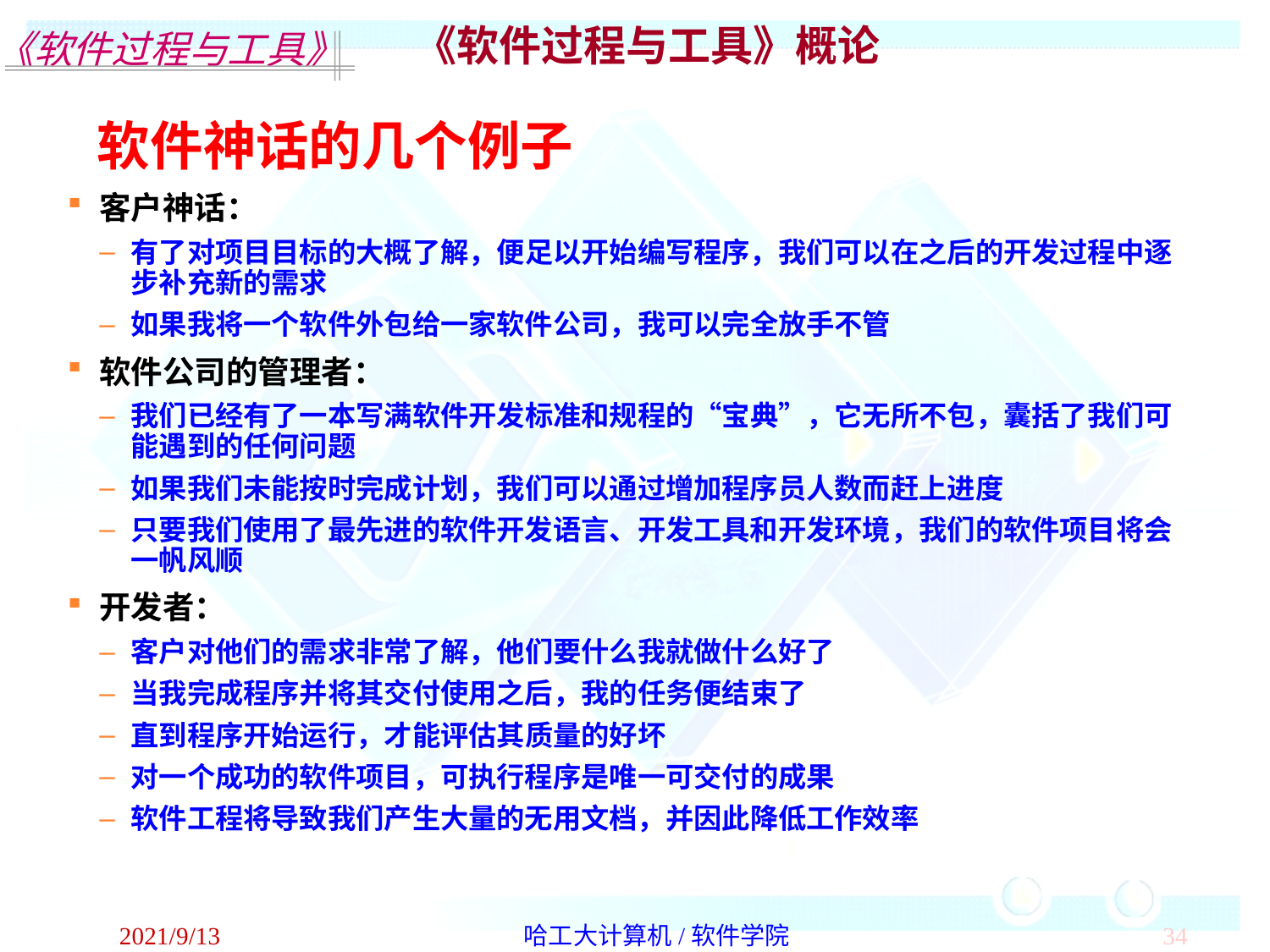

《软件过程与工具》概论
软件神话的几个例子
客户神话：
有了对项目目标的大概了解，便足以开始编写程序，我们可以在之后的开发过程中逐步补充新的需求
如果我将一个软件外包给一家软件公司，我可以完全放手不管
软件公司的管理者：
我们已经有了一本写满软件开发标准和规程的“宝典”，它无所不包，囊括了我们可能遇到的任何问题
如果我们未能按时完成计划，我们可以通过增加程序员人数而赶上进度
只要我们使用了最先进的软件开发语言、开发工具和开发环境，我们的软件项目将会一帆风顺
开发者：
客户对他们的需求非常了解，他们要什么我就做什么好了
当我完成程序并将其交付使用之后，我的任务便结束了
直到程序开始运行，才能评估其质量的好坏
对一个成功的软件项目，可执行程序是唯一可交付的成果
软件工程将导致我们产生大量的无用文档，并因此降低工作效率